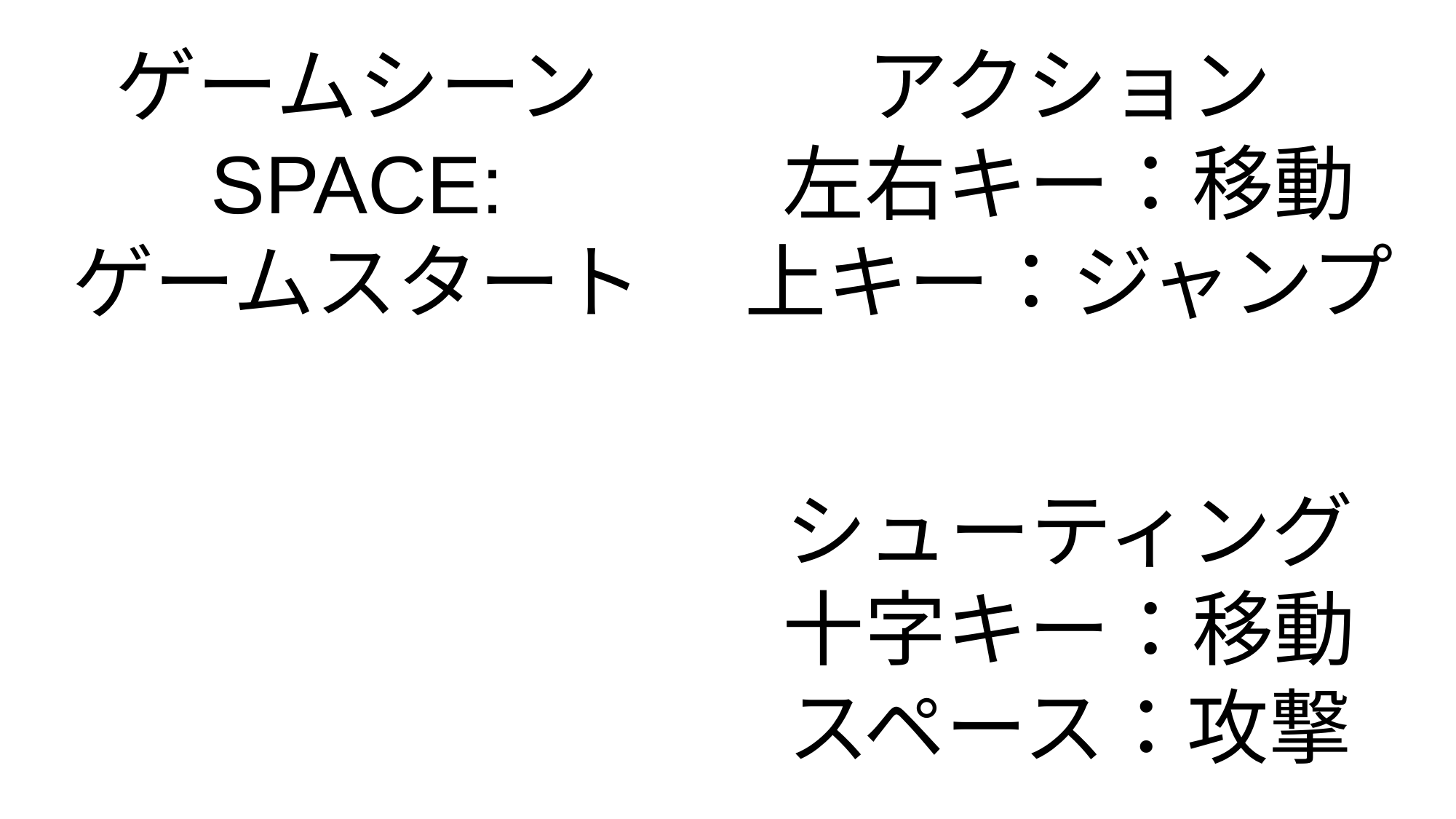

ゲームシーン
SPACE:
ゲームスタート

アクション
左右キー：移動
上キー：ジャンプ
シューティング
十字キー：移動
スペース：攻撃